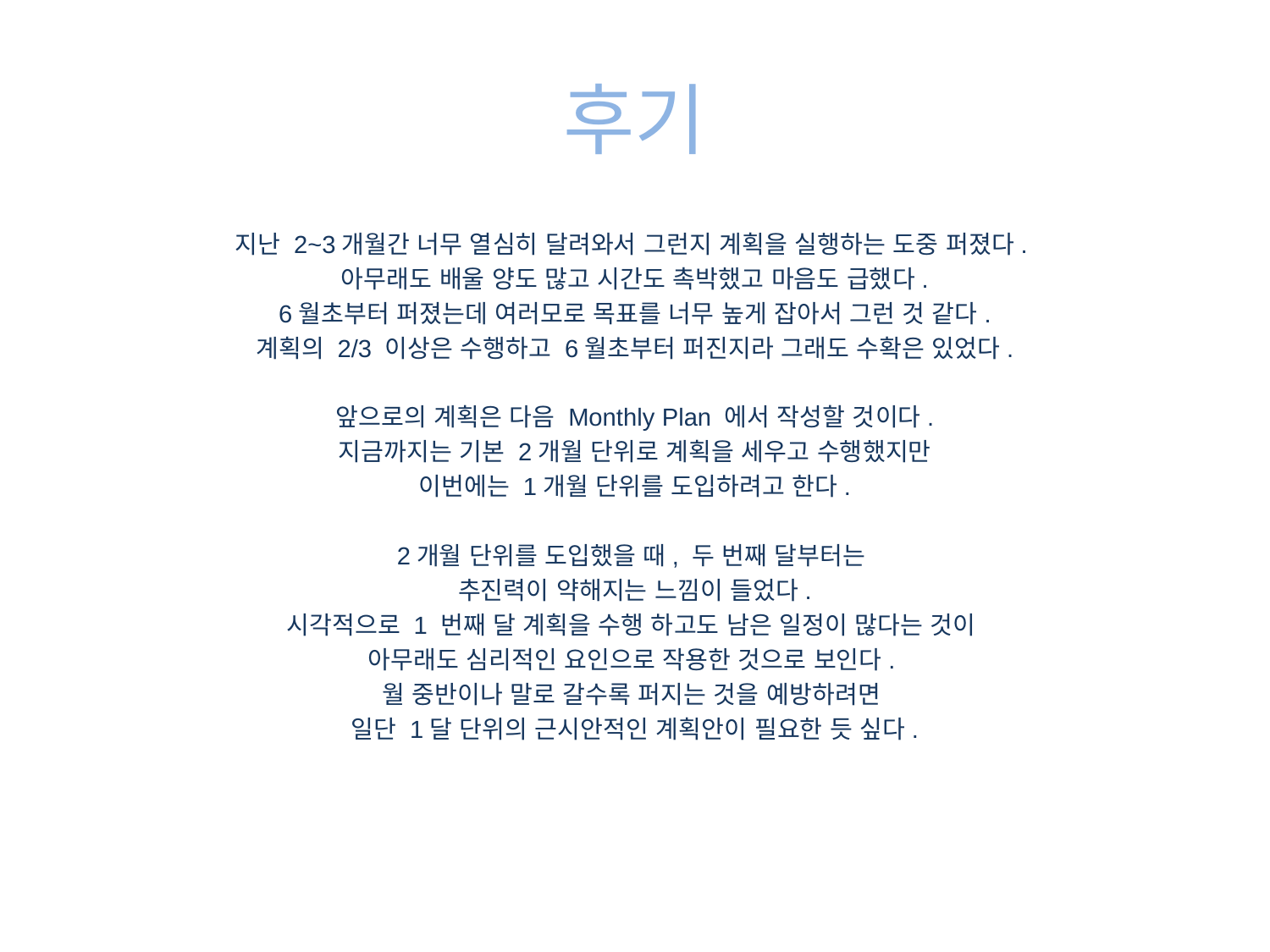

# 후기
지난 2~3개월간 너무 열심히 달려와서 그런지 계획을 실행하는 도중 퍼졌다.
아무래도 배울 양도 많고 시간도 촉박했고 마음도 급했다.
6월초부터 퍼졌는데 여러모로 목표를 너무 높게 잡아서 그런 것 같다.
계획의 2/3 이상은 수행하고 6월초부터 퍼진지라 그래도 수확은 있었다.

앞으로의 계획은 다음 Monthly Plan 에서 작성할 것이다.
지금까지는 기본 2개월 단위로 계획을 세우고 수행했지만
이번에는 1개월 단위를 도입하려고 한다.

2개월 단위를 도입했을 때, 두 번째 달부터는
추진력이 약해지는 느낌이 들었다.
시각적으로 1 번째 달 계획을 수행 하고도 남은 일정이 많다는 것이
아무래도 심리적인 요인으로 작용한 것으로 보인다.
월 중반이나 말로 갈수록 퍼지는 것을 예방하려면
일단 1달 단위의 근시안적인 계획안이 필요한 듯 싶다.